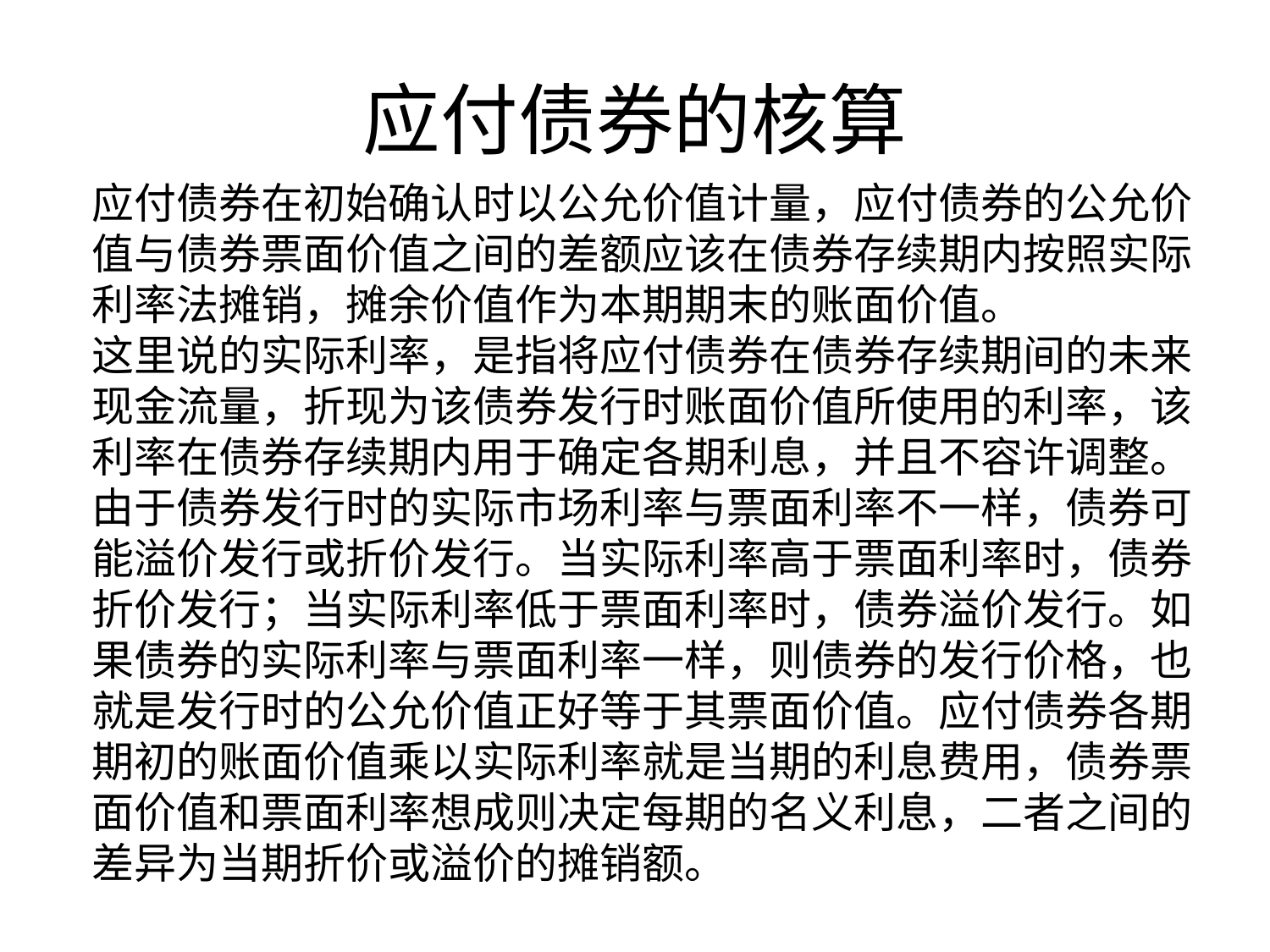

# 应付债券的核算
应付债券在初始确认时以公允价值计量，应付债券的公允价值与债券票面价值之间的差额应该在债券存续期内按照实际利率法摊销，摊余价值作为本期期末的账面价值。
这里说的实际利率，是指将应付债券在债券存续期间的未来现金流量，折现为该债券发行时账面价值所使用的利率，该利率在债券存续期内用于确定各期利息，并且不容许调整。由于债券发行时的实际市场利率与票面利率不一样，债券可能溢价发行或折价发行。当实际利率高于票面利率时，债券折价发行；当实际利率低于票面利率时，债券溢价发行。如果债券的实际利率与票面利率一样，则债券的发行价格，也就是发行时的公允价值正好等于其票面价值。应付债券各期期初的账面价值乘以实际利率就是当期的利息费用，债券票面价值和票面利率想成则决定每期的名义利息，二者之间的差异为当期折价或溢价的摊销额。